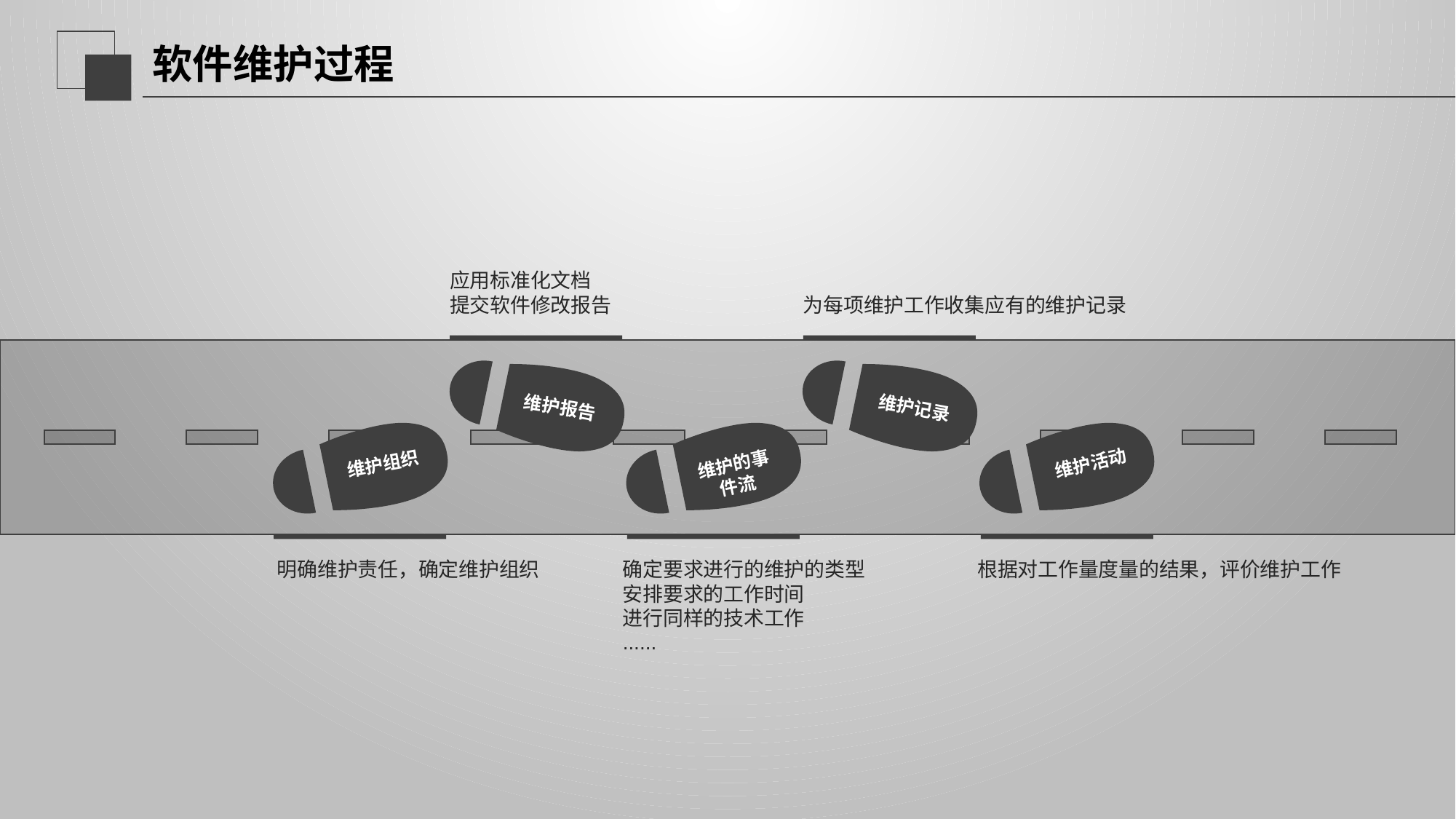

# 软件维护过程
应用标准化文档
提交软件修改报告
为每项维护工作收集应有的维护记录

维护报告
维护记录

维护活动
维护组织
维护的事件流

确定要求进行的维护的类型
安排要求的工作时间
进行同样的技术工作
......
明确维护责任，确定维护组织
根据对工作量度量的结果，评价维护工作